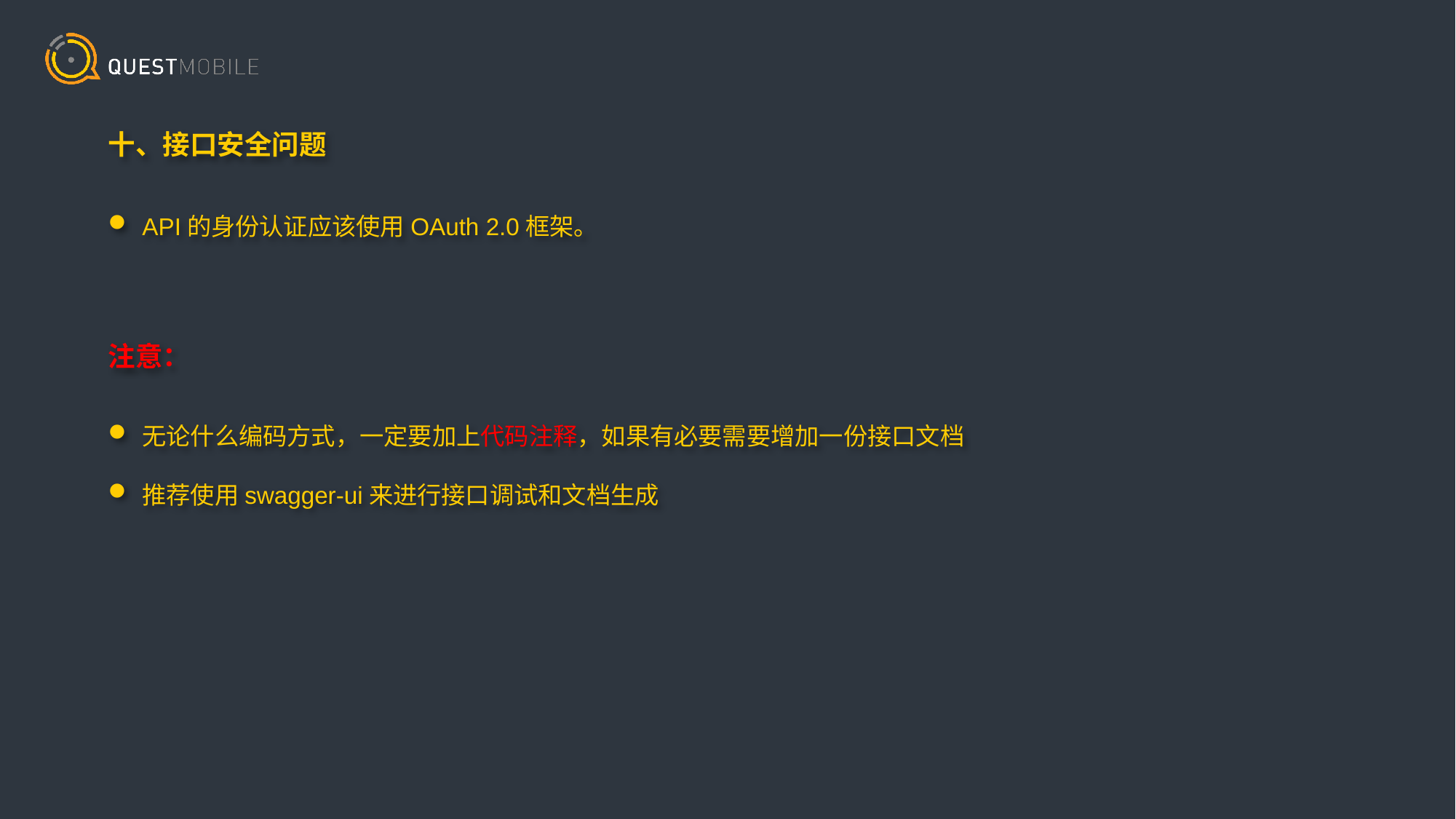

十、接口安全问题

API的身份认证应该使用OAuth 2.0框架。
注意：

无论什么编码方式，一定要加上代码注释，如果有必要需要增加一份接口文档
推荐使用swagger-ui来进行接口调试和文档生成